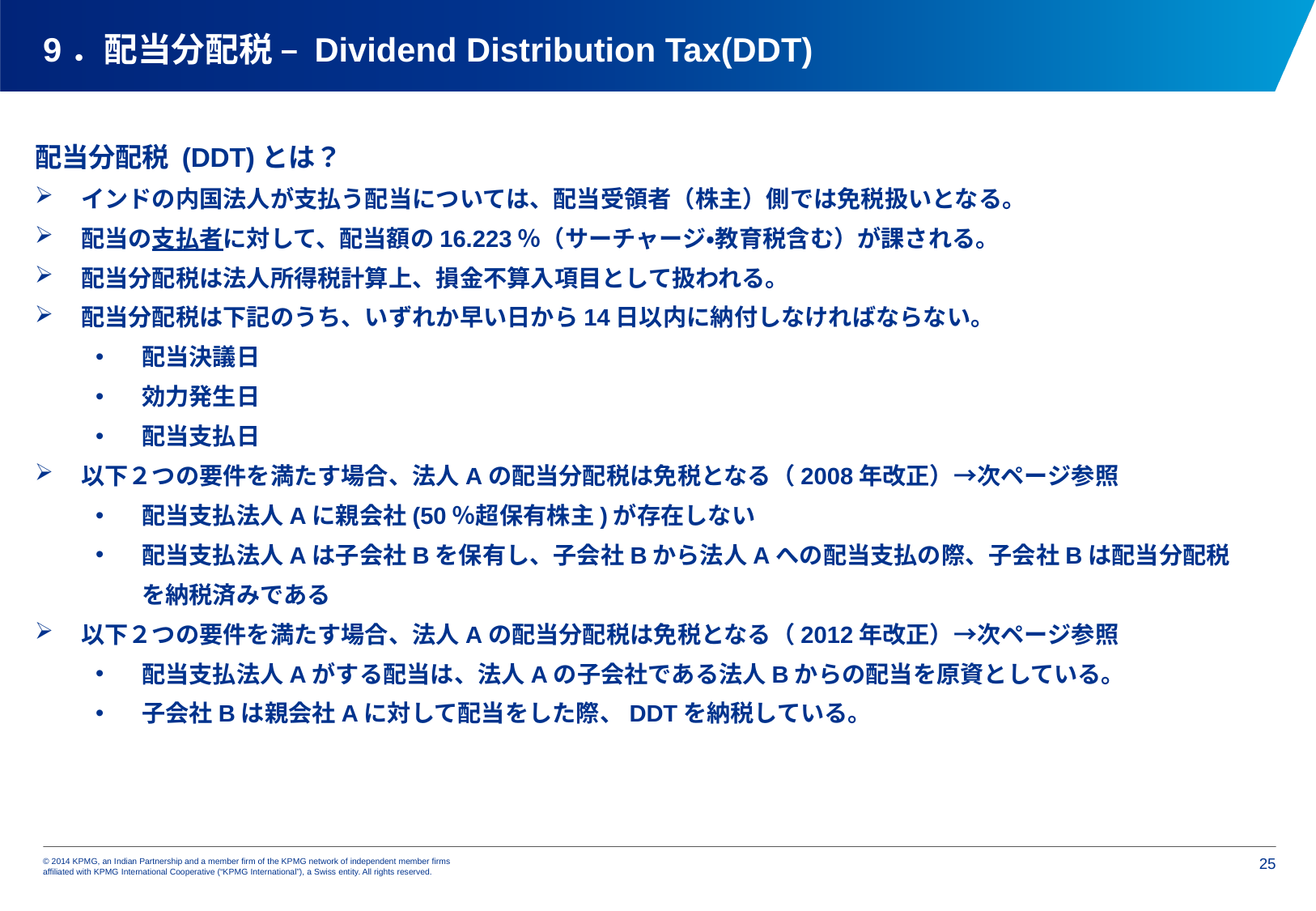

# 9．配当分配税 – Dividend Distribution Tax(DDT)
配当分配税 (DDT)とは？
インドの内国法人が支払う配当については、配当受領者（株主）側では免税扱いとなる。
配当の支払者に対して、配当額の16.223％（サーチャージ・教育税含む）が課される。
配当分配税は法人所得税計算上、損金不算入項目として扱われる。
配当分配税は下記のうち、いずれか早い日から14日以内に納付しなければならない。
配当決議日
効力発生日
配当支払日
以下２つの要件を満たす場合、法人Aの配当分配税は免税となる（2008年改正）→次ページ参照
配当支払法人Aに親会社(50％超保有株主)が存在しない
配当支払法人Aは子会社Bを保有し、子会社Bから法人Aへの配当支払の際、子会社Bは配当分配税を納税済みである
以下２つの要件を満たす場合、法人Aの配当分配税は免税となる（2012年改正）→次ページ参照
配当支払法人Aがする配当は、法人Aの子会社である法人Bからの配当を原資としている。
子会社Bは親会社Aに対して配当をした際、DDTを納税している。

25